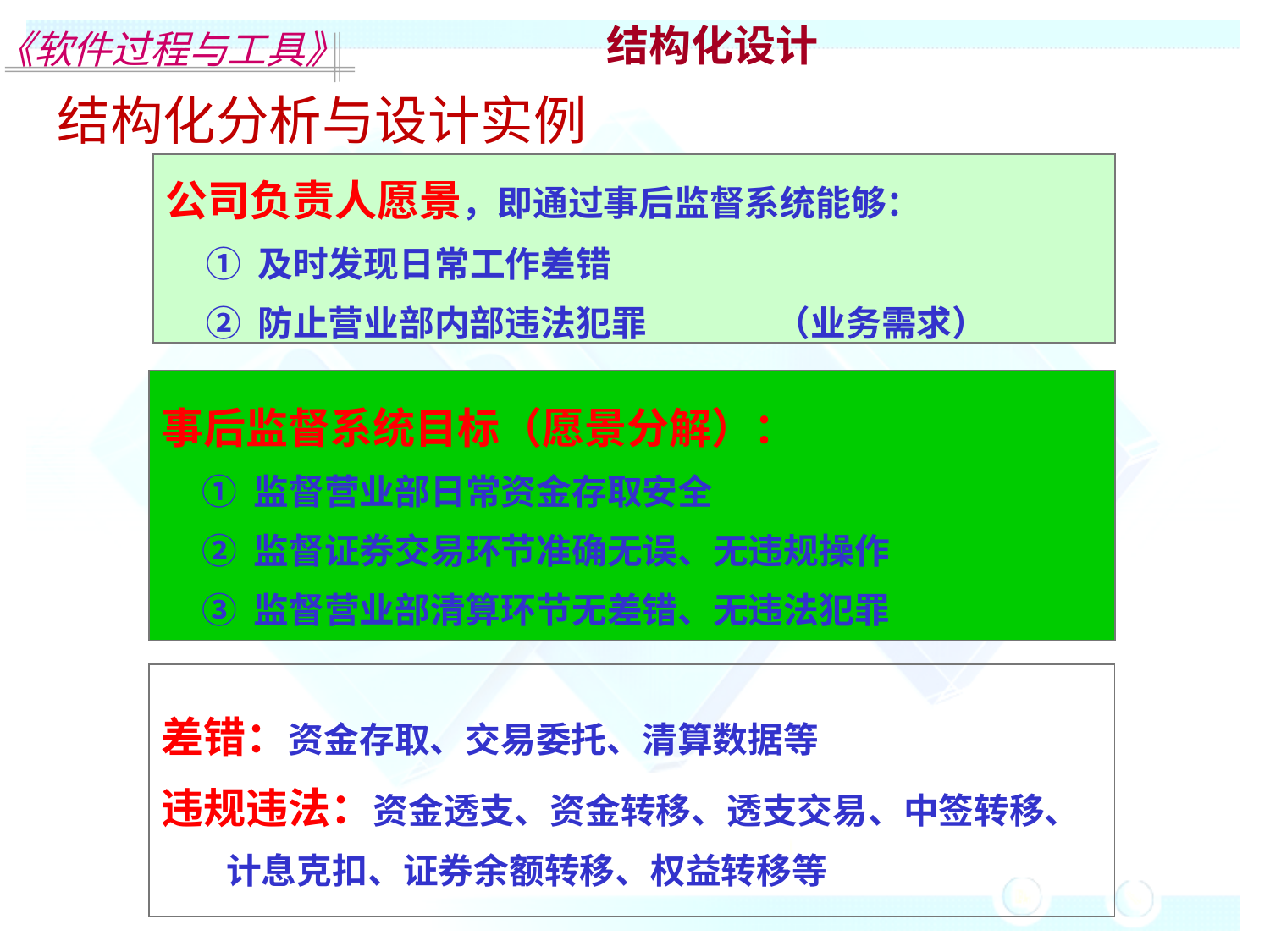

结构化设计
结构化分析与设计实例
公司负责人愿景，即通过事后监督系统能够：
     ① 及时发现日常工作差错
     ② 防止营业部内部违法犯罪                （业务需求）
事后监督系统目标（愿景分解）：
     ① 监督营业部日常资金存取安全
     ② 监督证券交易环节准确无误、无违规操作
     ③ 监督营业部清算环节无差错、无违法犯罪
差错：资金存取、交易委托、清算数据等
违规违法：资金透支、资金转移、透支交易、中签转移、
       计息克扣、证券余额转移、权益转移等